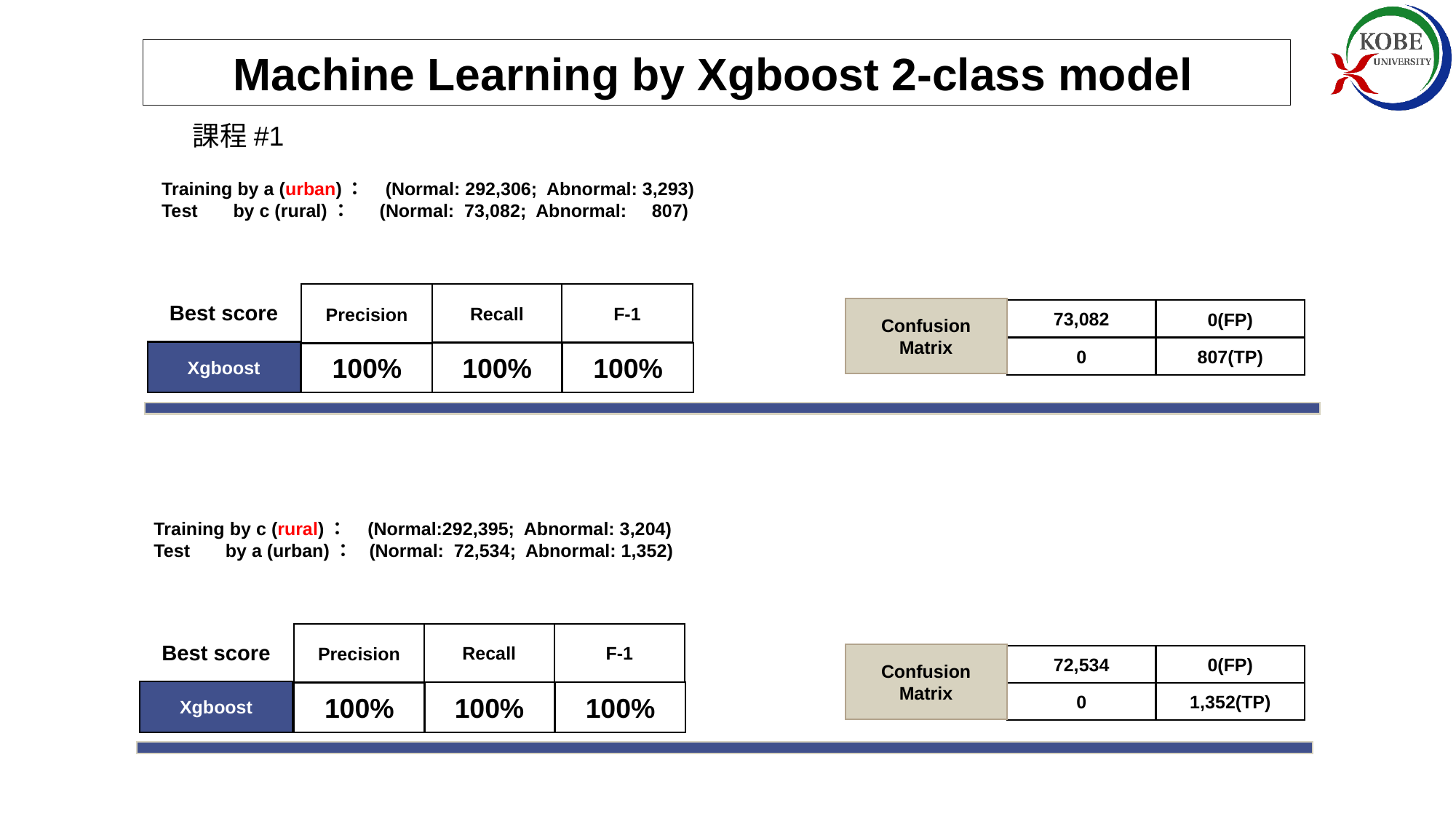

Machine Learning by Xgboost 2-class model
課程#1
Training by a (urban)：    (Normal: 292,306;  Abnormal: 3,293)
Test       by c (rural)：      (Normal:  73,082;  Abnormal:     807)
Best score
F-1
Recall
Precision
Xgboost
100%
100%
100%
Confusion Matrix
73,082
0(FP)
0
807(TP)

Training by c (rural)：    (Normal:292,395;  Abnormal: 3,204)
Test       by a (urban)：   (Normal:  72,534;  Abnormal: 1,352)
Best score
F-1
Recall
Precision
Xgboost
100%
100%
100%
Confusion Matrix
72,534
0(FP)
0
1,352(TP)